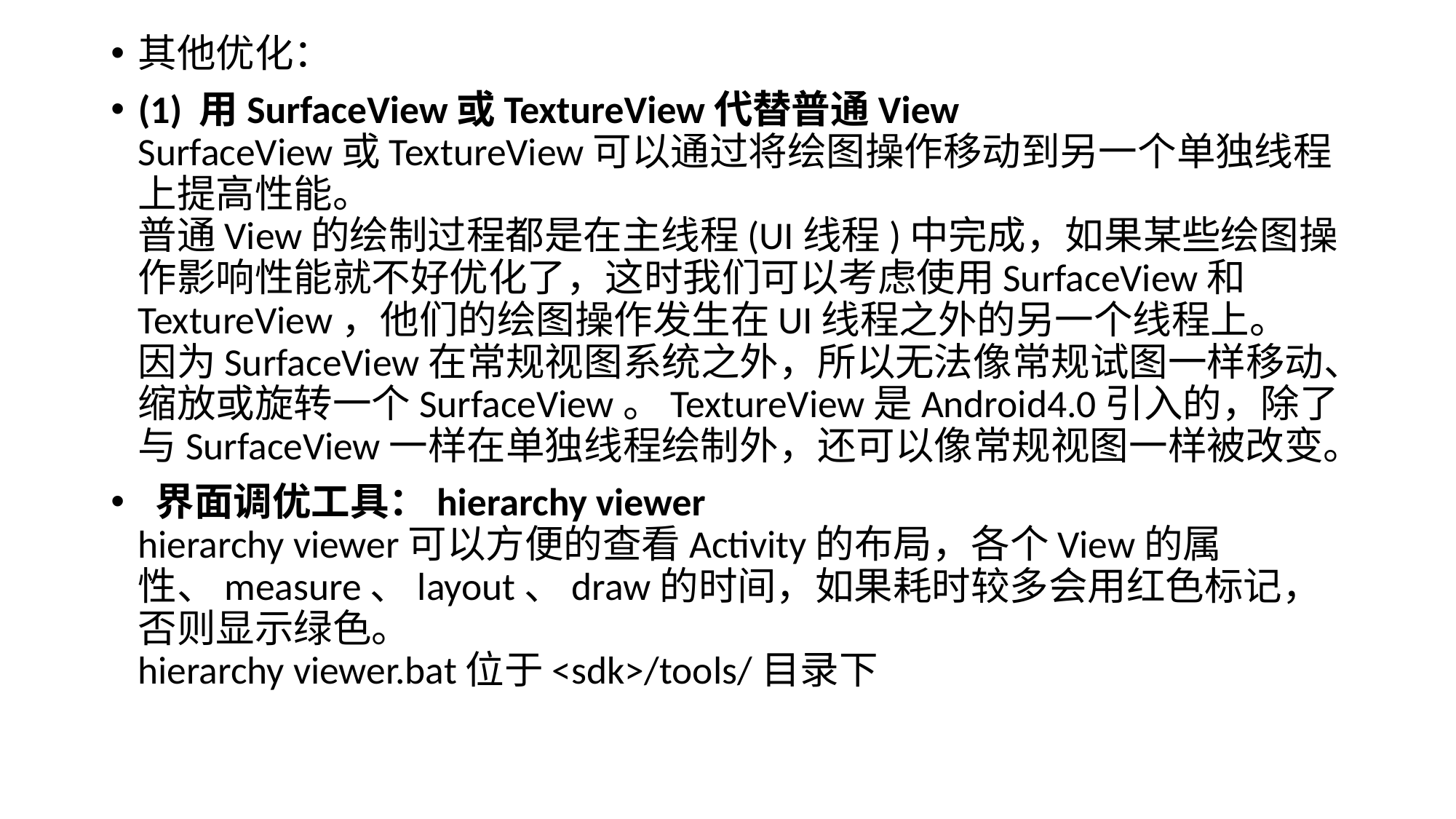

其他优化：
(1) 用SurfaceView或TextureView代替普通View
SurfaceView或TextureView可以通过将绘图操作移动到另一个单独线程上提高性能。
普通View的绘制过程都是在主线程(UI线程)中完成，如果某些绘图操作影响性能就不好优化了，这时我们可以考虑使用SurfaceView和TextureView，他们的绘图操作发生在UI线程之外的另一个线程上。
因为SurfaceView在常规视图系统之外，所以无法像常规试图一样移动、缩放或旋转一个SurfaceView。TextureView是Android4.0引入的，除了与SurfaceView一样在单独线程绘制外，还可以像常规视图一样被改变。
 界面调优工具：hierarchy viewer
hierarchy viewer可以方便的查看Activity的布局，各个View的属性、measure、layout、draw的时间，如果耗时较多会用红色标记，否则显示绿色。
hierarchy viewer.bat位于<sdk>/tools/目录下